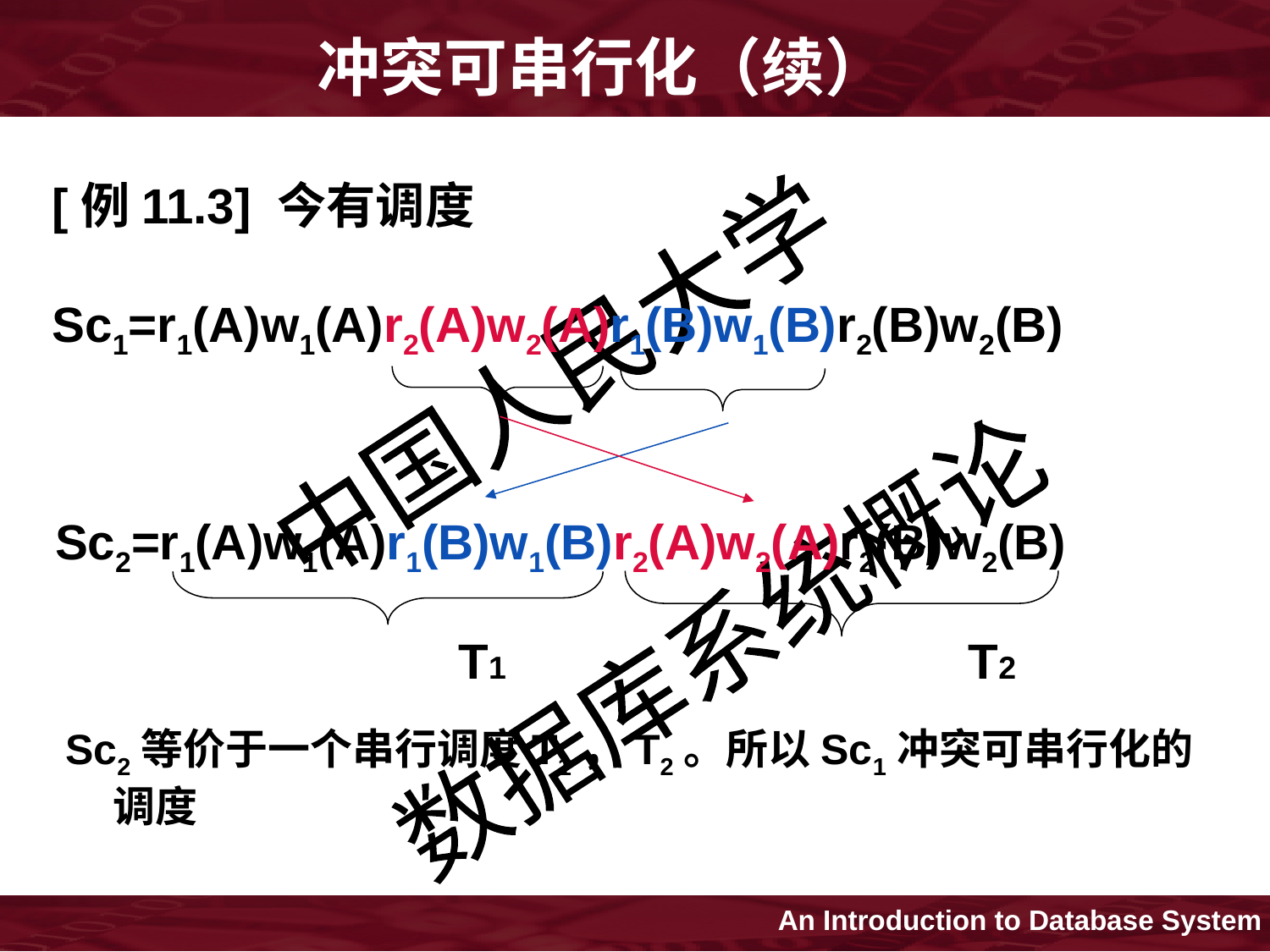

# 冲突可串行化（续）
[例11.3] 今有调度

Sc1=r1(A)w1(A)r2(A)w2(A)r1(B)w1(B)r2(B)w2(B)

Sc2=r1(A)w1(A)r1(B)w1(B)r2(A)w2(A)r2(B)w2(B)

			             T1                                                    T2
Sc2等价于一个串行调度T1，T2。所以Sc1冲突可串行化的调度